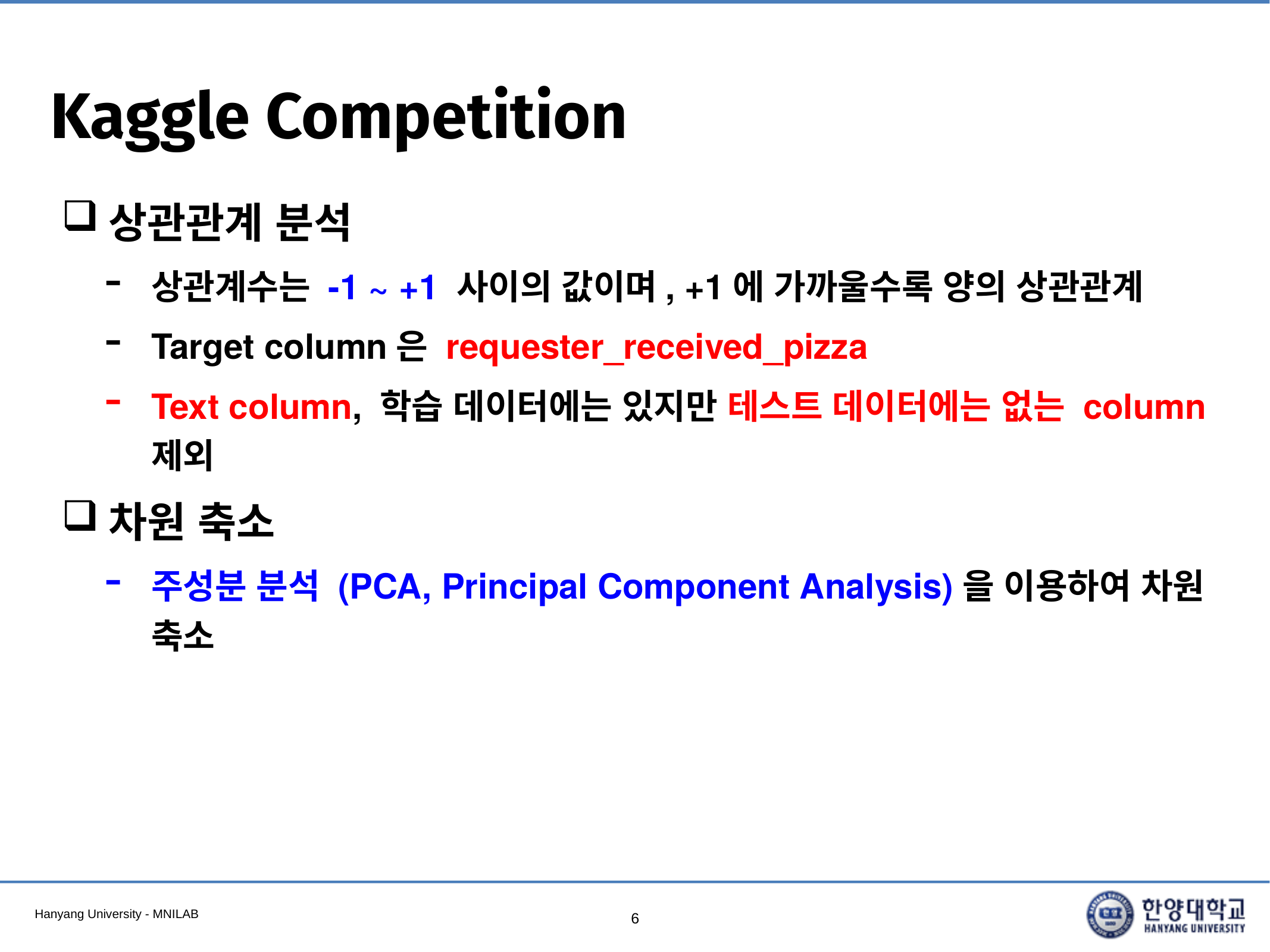

# Kaggle Competition
상관관계 분석
상관계수는 -1 ~ +1 사이의 값이며, +1에 가까울수록 양의 상관관계
Target column은 requester_received_pizza
Text column, 학습 데이터에는 있지만 테스트 데이터에는 없는 column 제외
차원 축소
주성분 분석 (PCA, Principal Component Analysis)을 이용하여 차원 축소

6